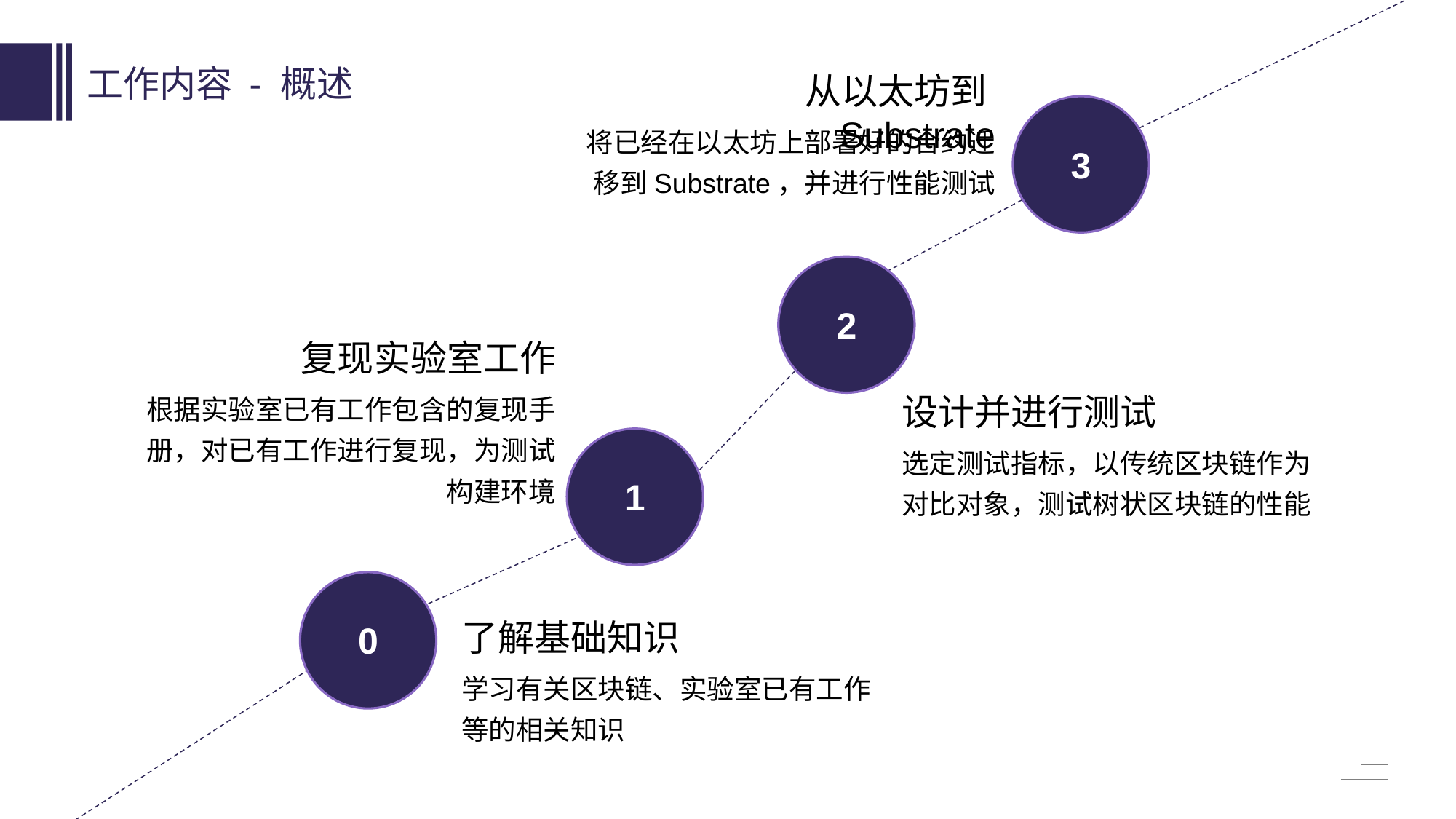

工作内容 - 概述
从以太坊到Substrate

将已经在以太坊上部署好的合约迁移到Substrate，并进行性能测试
3

2
复现实验室工作
根据实验室已有工作包含的复现手册，对已有工作进行复现，为测试构建环境
设计并进行测试

选定测试指标，以传统区块链作为对比对象，测试树状区块链的性能
1

了解基础知识
0
学习有关区块链、实验室已有工作等的相关知识